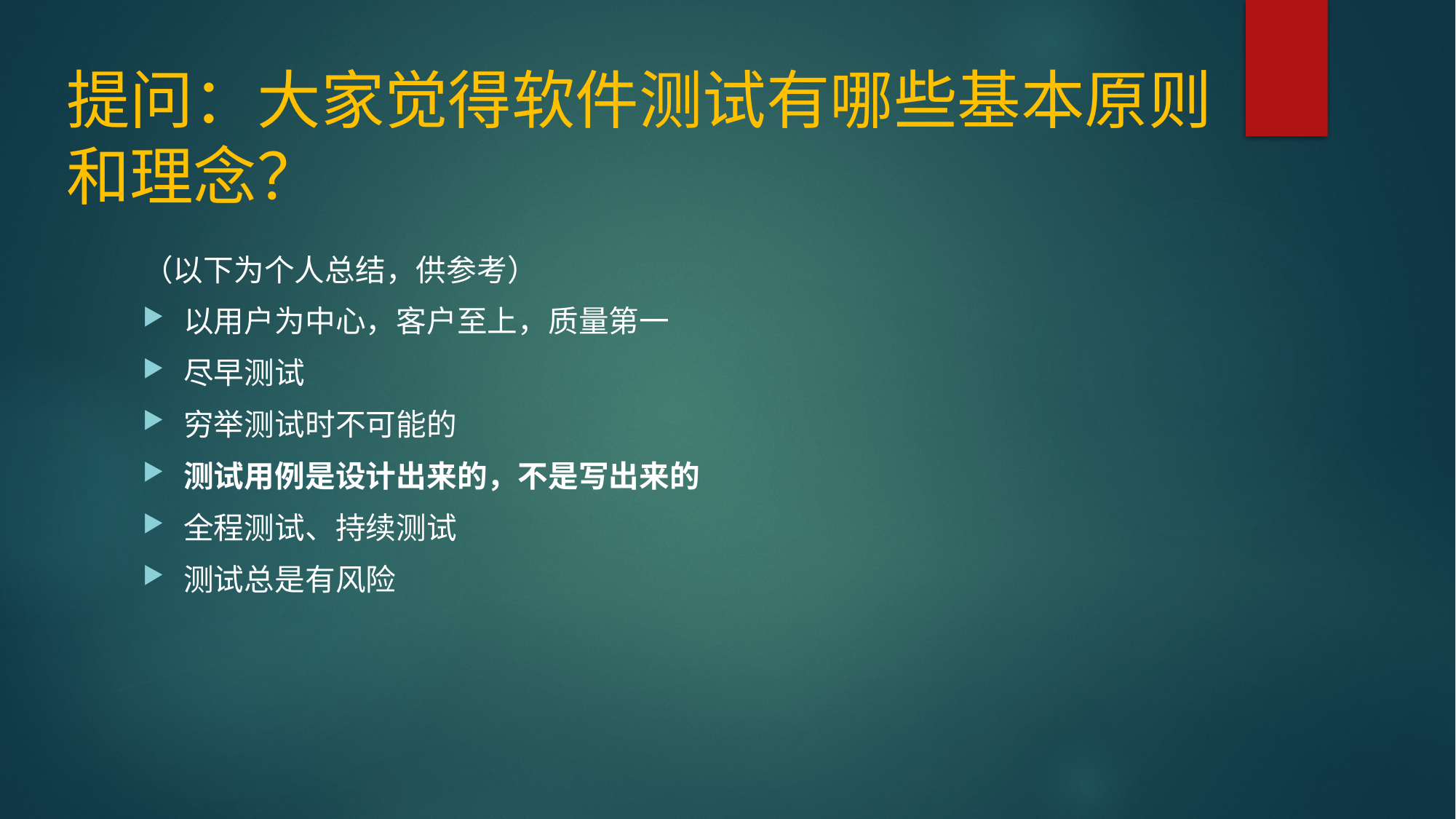

# 提问：大家觉得软件测试有哪些基本原则和理念？
（以下为个人总结，供参考）
以用户为中心，客户至上，质量第一
尽早测试
穷举测试时不可能的
测试用例是设计出来的，不是写出来的
全程测试、持续测试
测试总是有风险